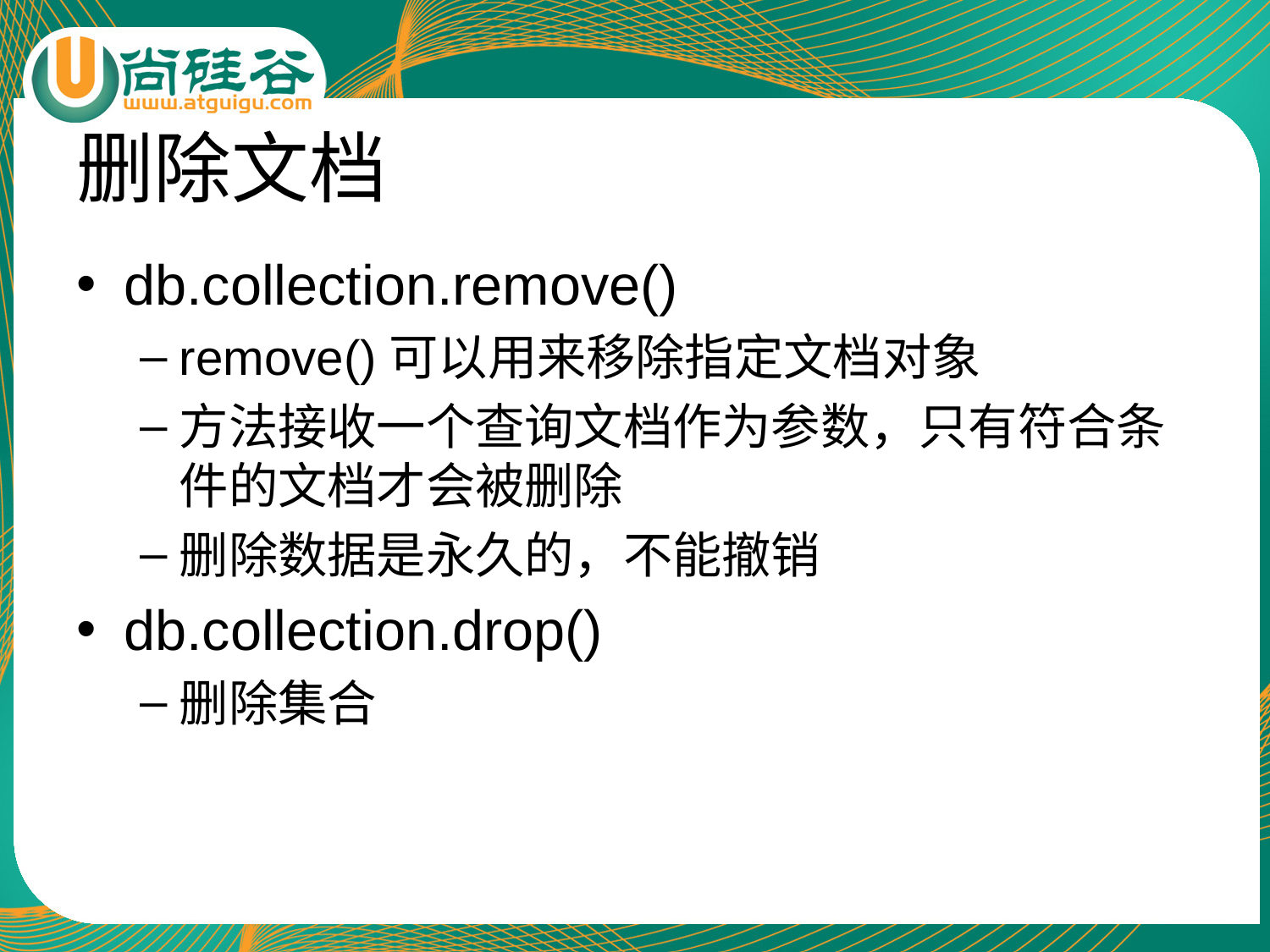

# 删除文档
db.collection.remove()
remove()可以用来移除指定文档对象
方法接收一个查询文档作为参数，只有符合条件的文档才会被删除
删除数据是永久的，不能撤销
db.collection.drop()
删除集合